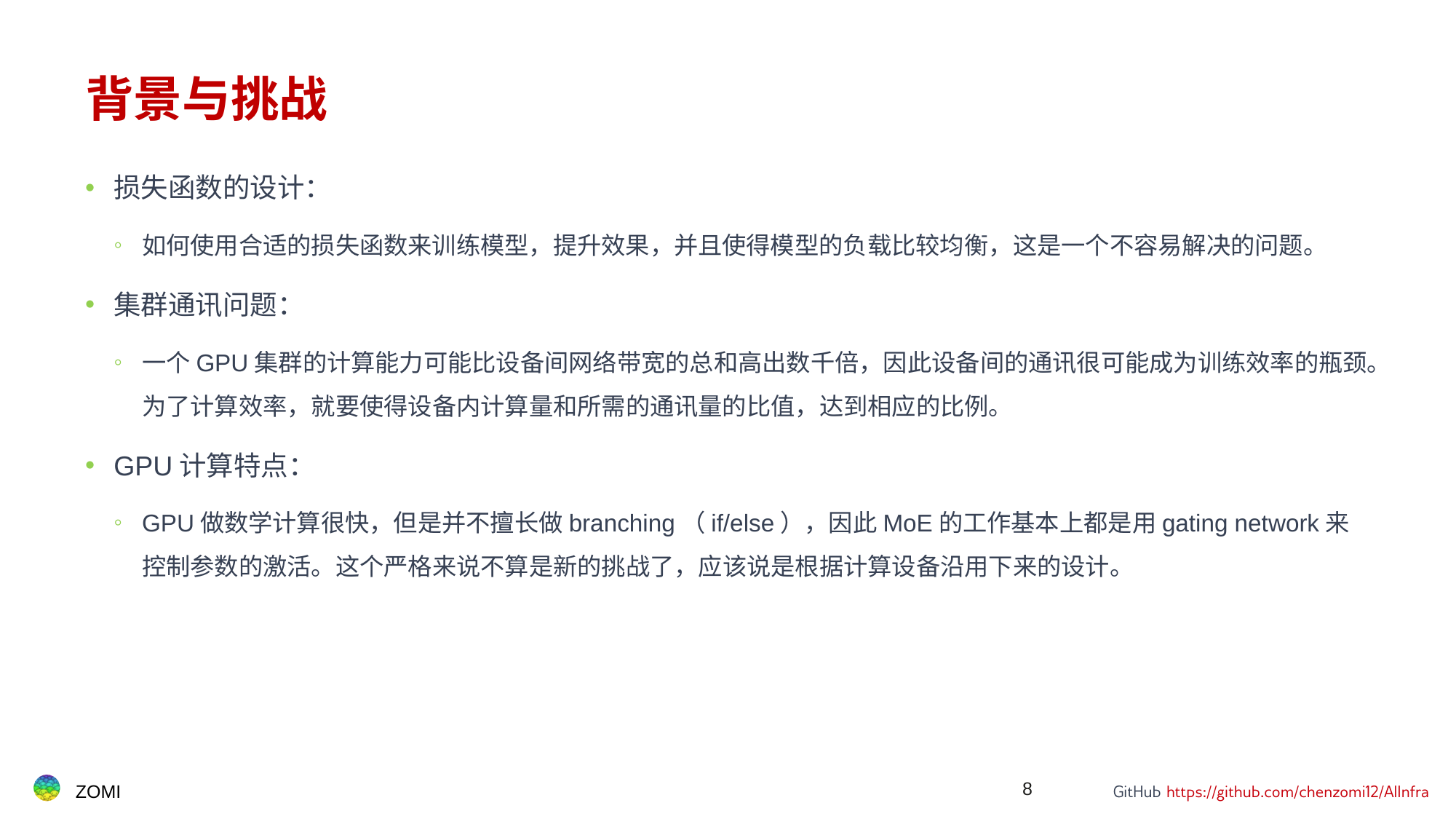

# 背景与挑战
损失函数的设计：
如何使用合适的损失函数来训练模型，提升效果，并且使得模型的负载比较均衡，这是一个不容易解决的问题。
集群通讯问题：
一个GPU集群的计算能力可能比设备间网络带宽的总和高出数千倍，因此设备间的通讯很可能成为训练效率的瓶颈。为了计算效率，就要使得设备内计算量和所需的通讯量的比值，达到相应的比例。
GPU计算特点：
GPU做数学计算很快，但是并不擅长做branching（if/else），因此MoE的工作基本上都是用gating network来控制参数的激活。这个严格来说不算是新的挑战了，应该说是根据计算设备沿用下来的设计。